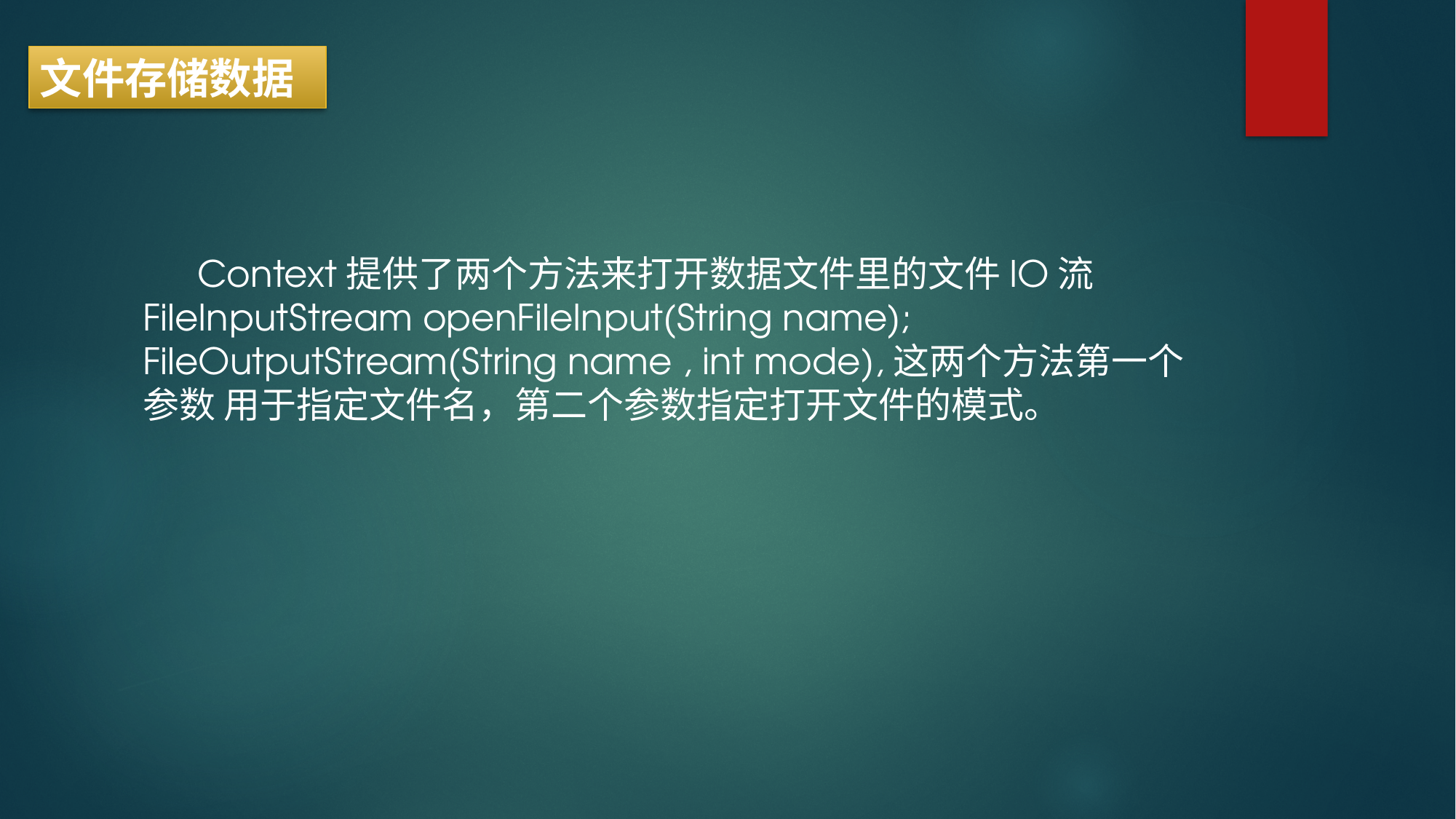

文件存储数据
Context提供了两个方法来打开数据文件里的文件IO流 FileInputStream openFileInput(String name); FileOutputStream(String name , int mode),这两个方法第一个参数 用于指定文件名，第二个参数指定打开文件的模式。